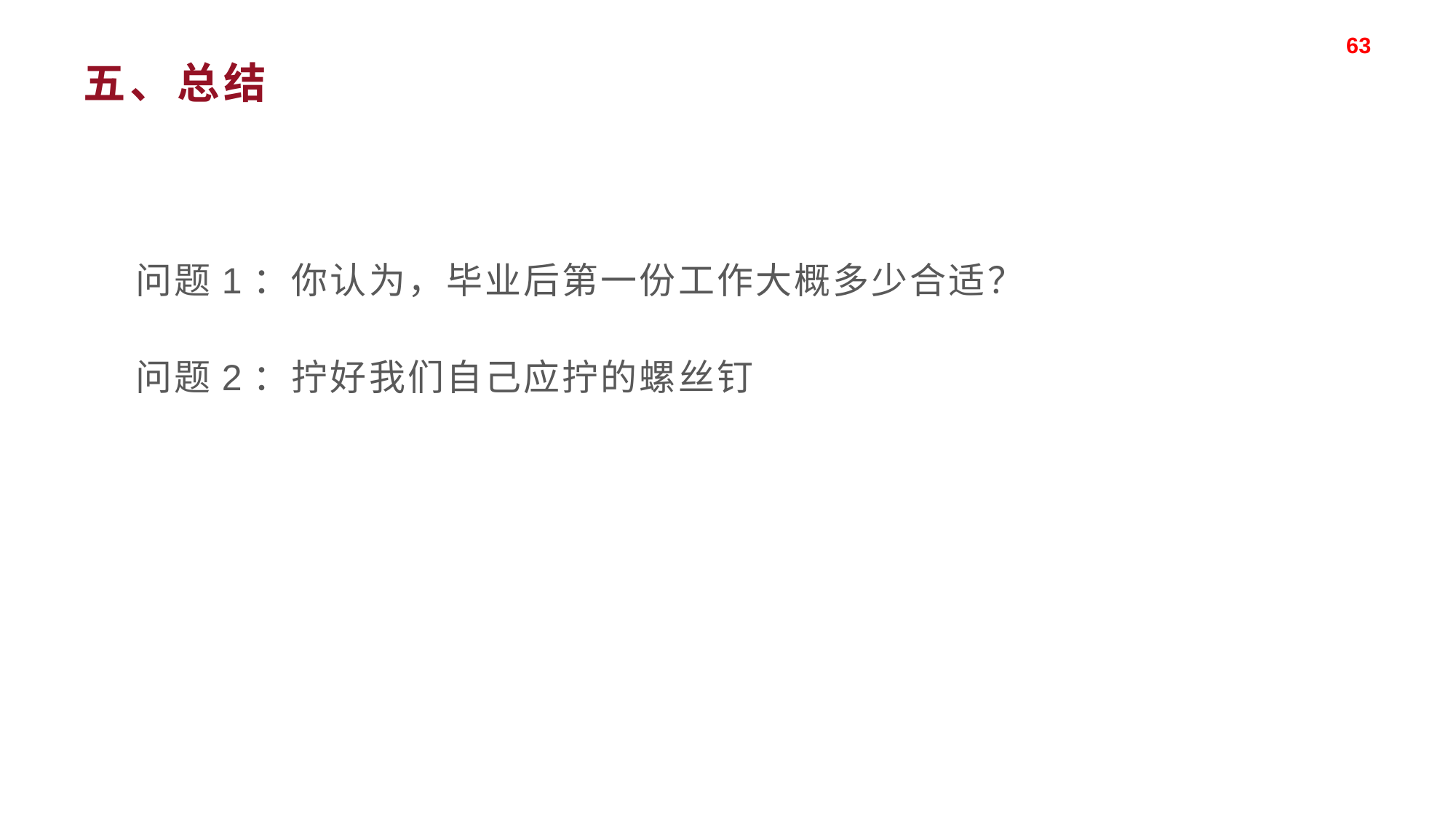

# 五、总结
问题1：你认为，毕业后第一份工作大概多少合适？
问题2：拧好我们自己应拧的螺丝钉